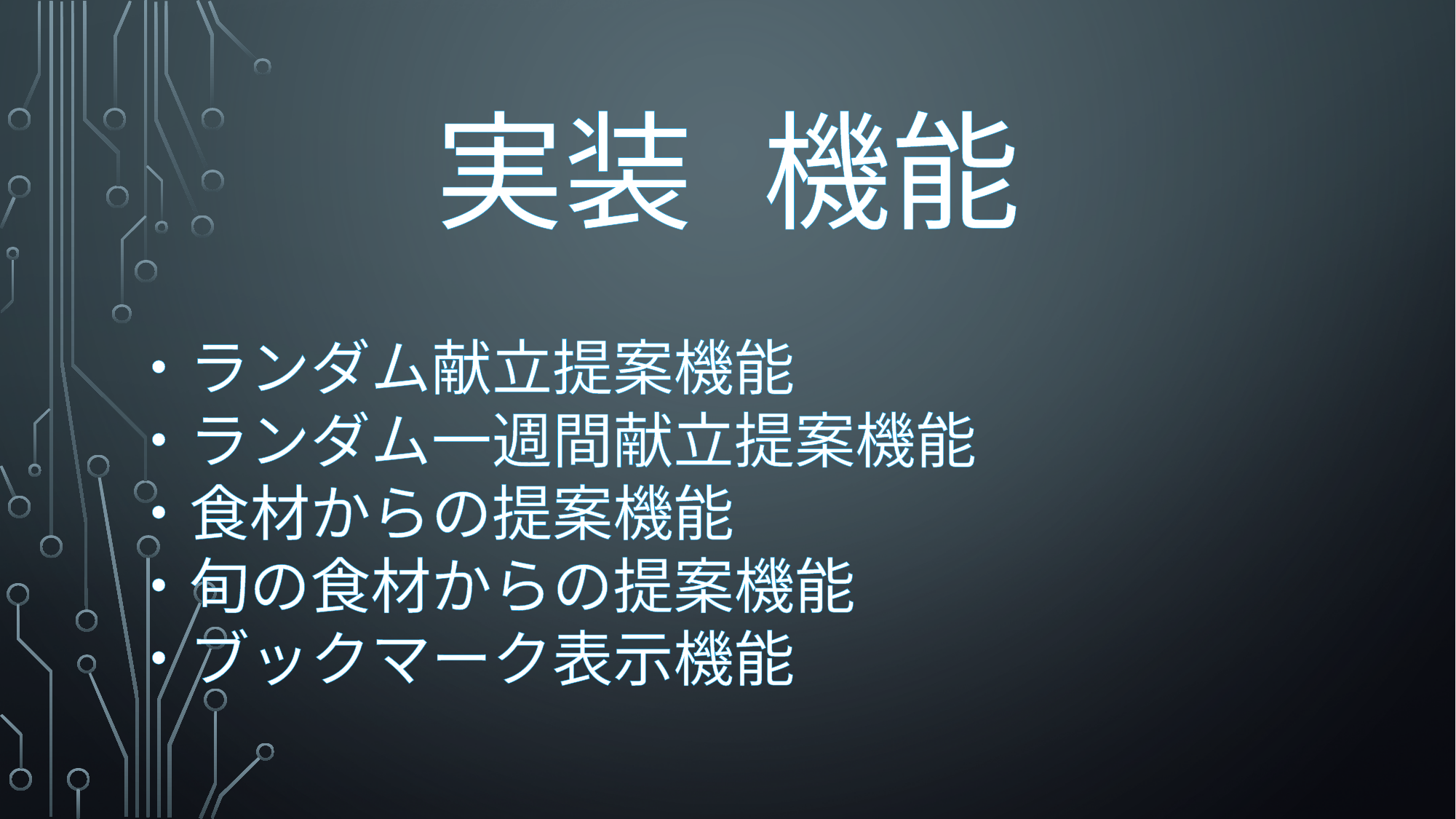

実装	機能
・ランダム献立提案機能
・ランダム一週間献立提案機能
・食材からの提案機能
・旬の食材からの提案機能
・ブックマーク表示機能